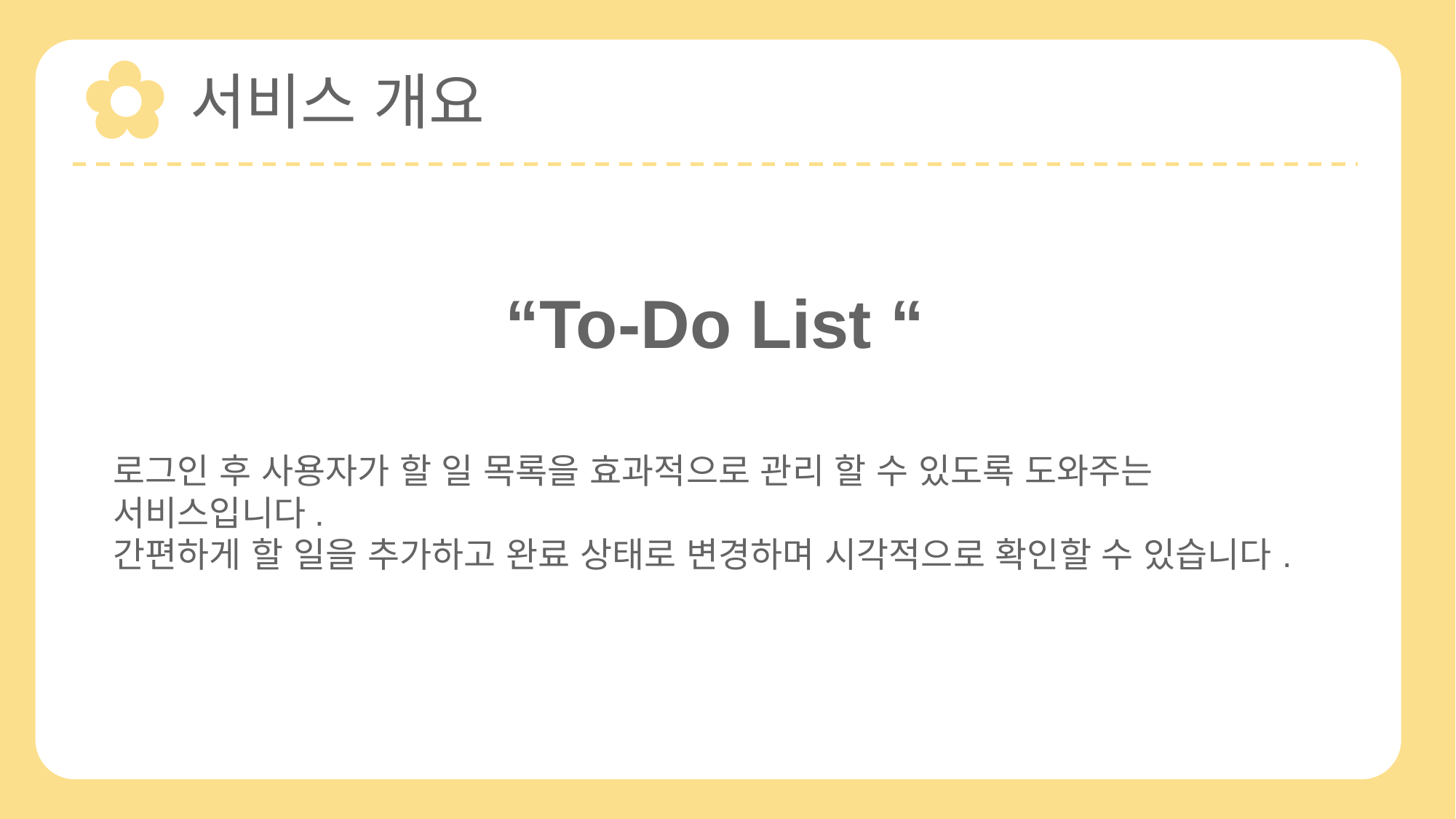

서비스 개요

“To-Do List “

로그인 후 사용자가 할 일 목록을 효과적으로 관리 할 수 있도록 도와주는 서비스입니다.
간편하게 할 일을 추가하고 완료 상태로 변경하며 시각적으로 확인할 수 있습니다.